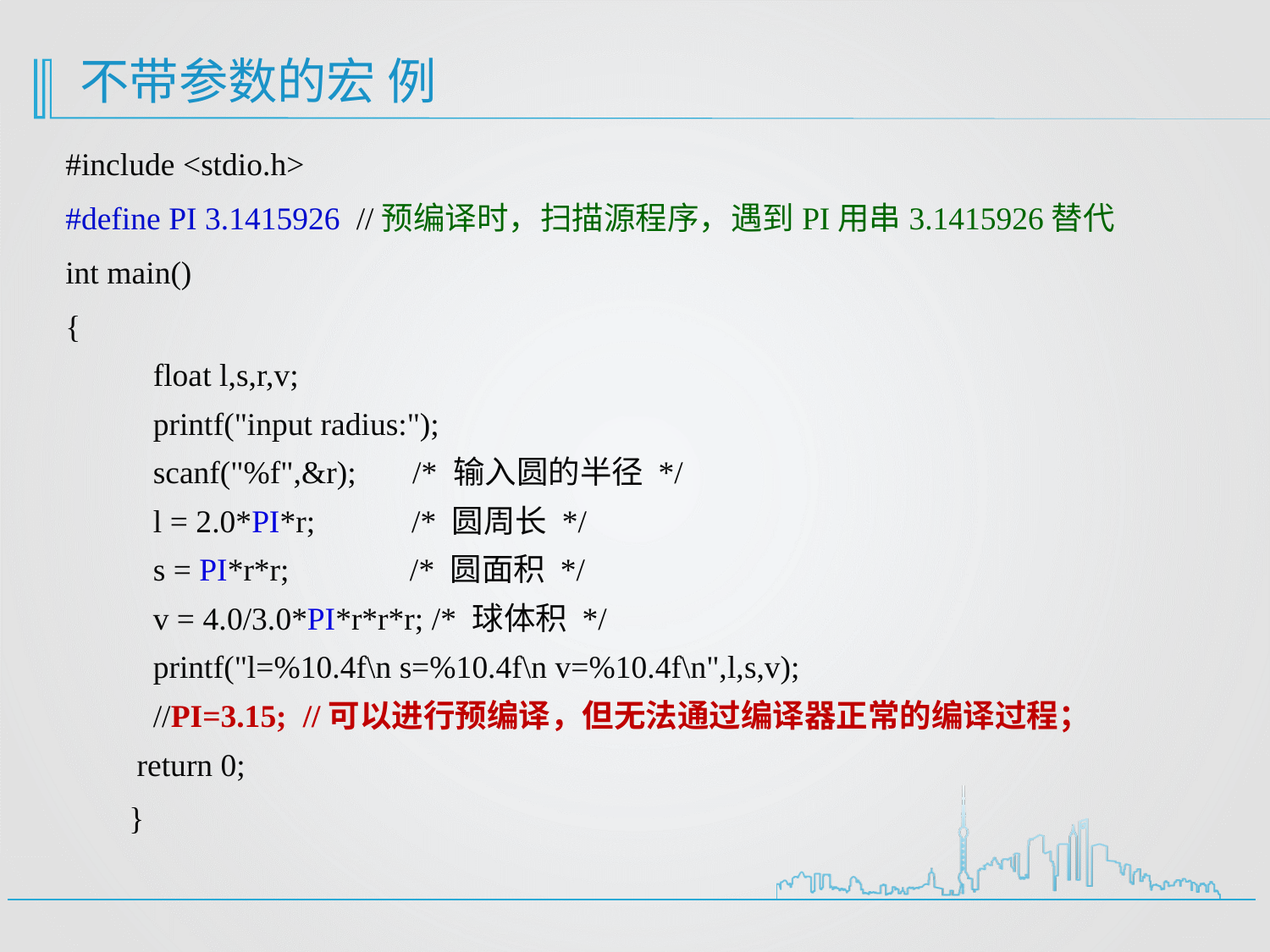

# 不带参数的宏 例
#include <stdio.h>
#define PI 3.1415926  //预编译时，扫描源程序，遇到PI用串3.1415926替代
int main()
{
   float l,s,r,v;
   printf("input radius:");
   scanf("%f",&r);       /* 输入圆的半径 */
   l = 2.0*PI*r;            /* 圆周长 */
   s = PI*r*r;               /* 圆面积 */
   v = 4.0/3.0*PI*r*r*r; /* 球体积 */
   printf("l=%10.4f\n s=%10.4f\n v=%10.4f\n",l,s,v);
   //PI=3.15;  //可以进行预编译，但无法通过编译器正常的编译过程；
 return 0;
}